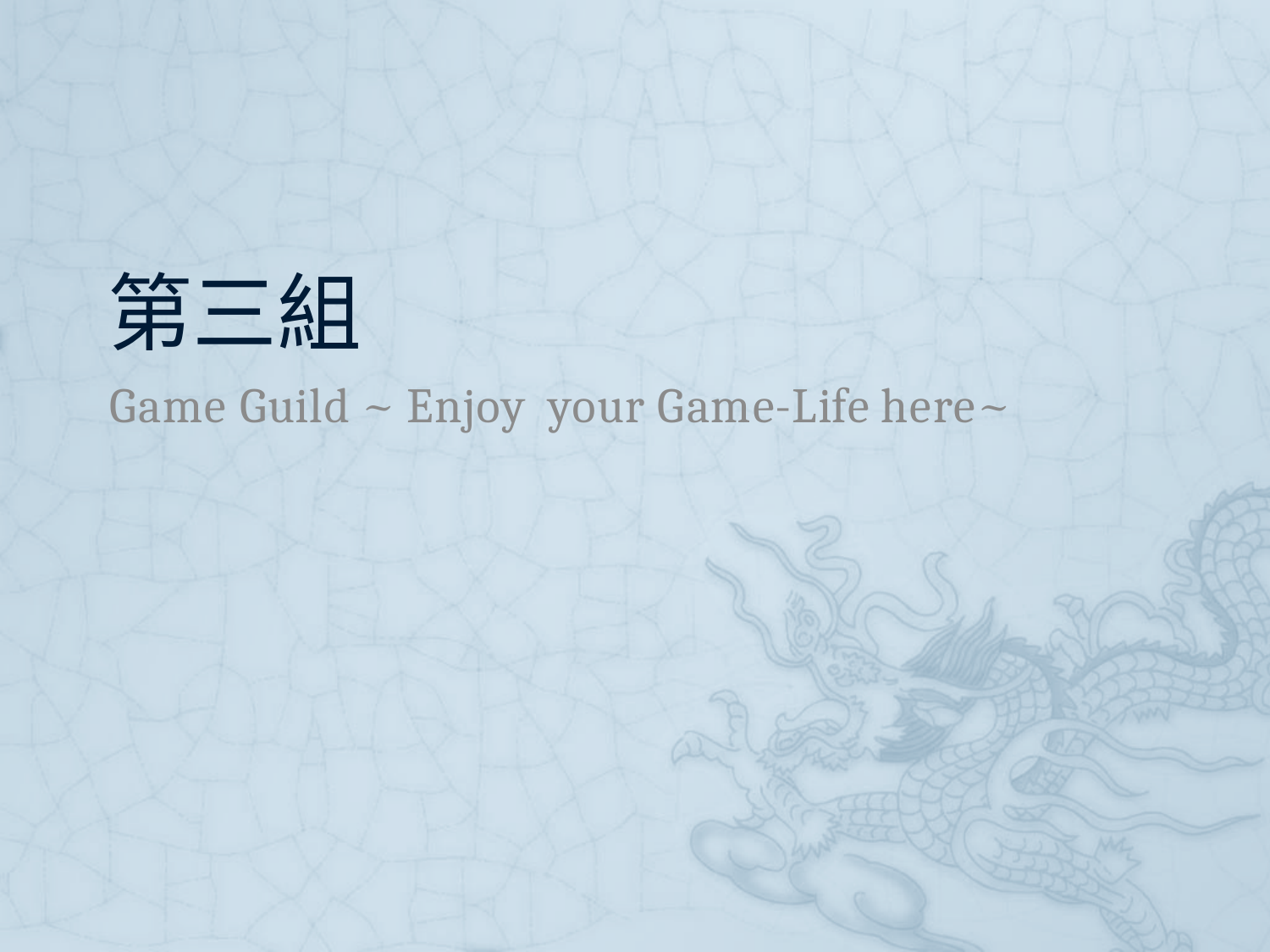

# 第三組
Game Guild ~ Enjoy  your Game-Life here~